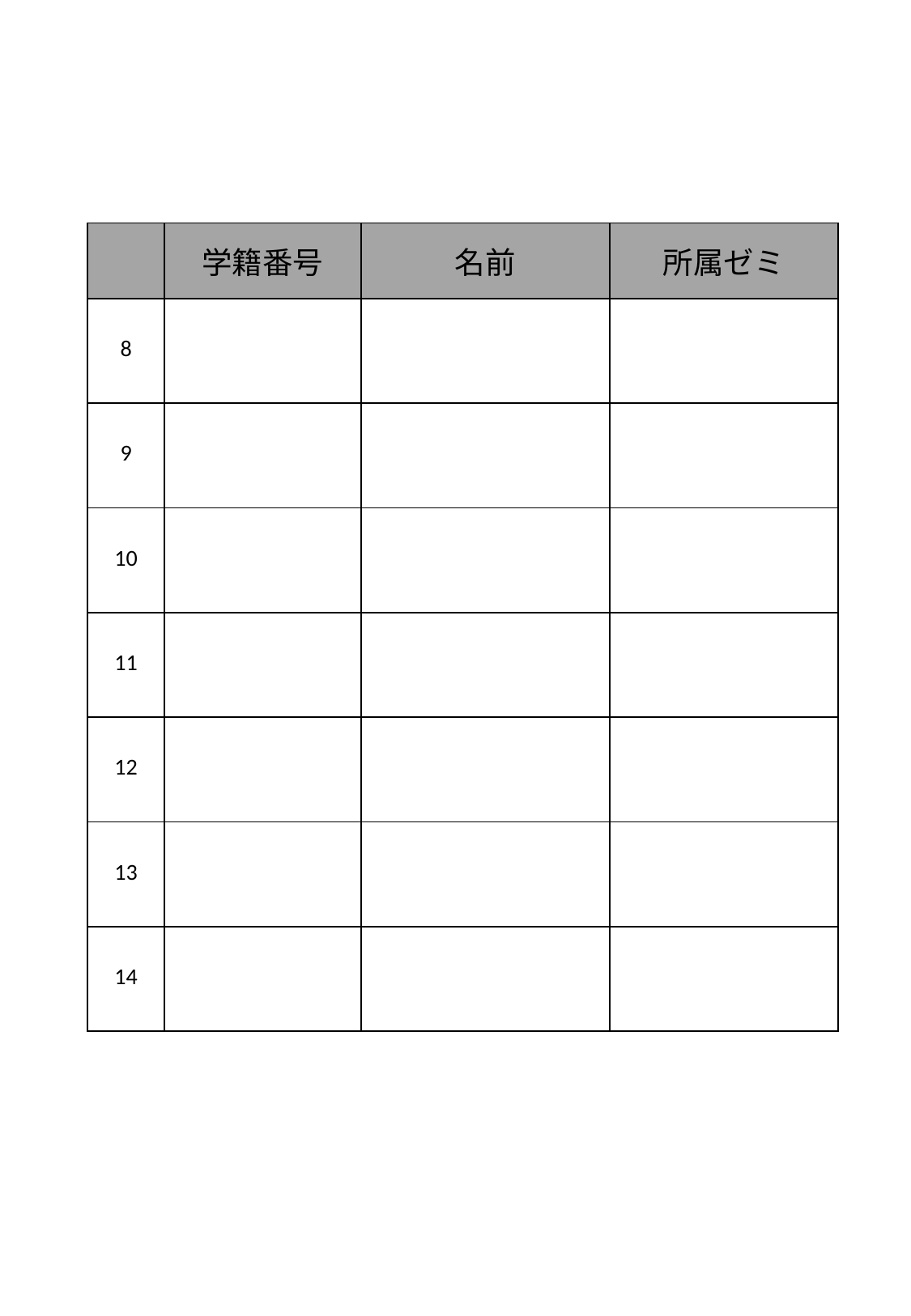

|  | 学籍番号 | 名前 | 所属ゼミ |
| --- | --- | --- | --- |
| 8 |  |  |  |
| 9 |  |  |  |
| 10 |  |  |  |
| 11 |  |  |  |
| 12 |  |  |  |
| 13 |  |  |  |
| 14 |  |  |  |